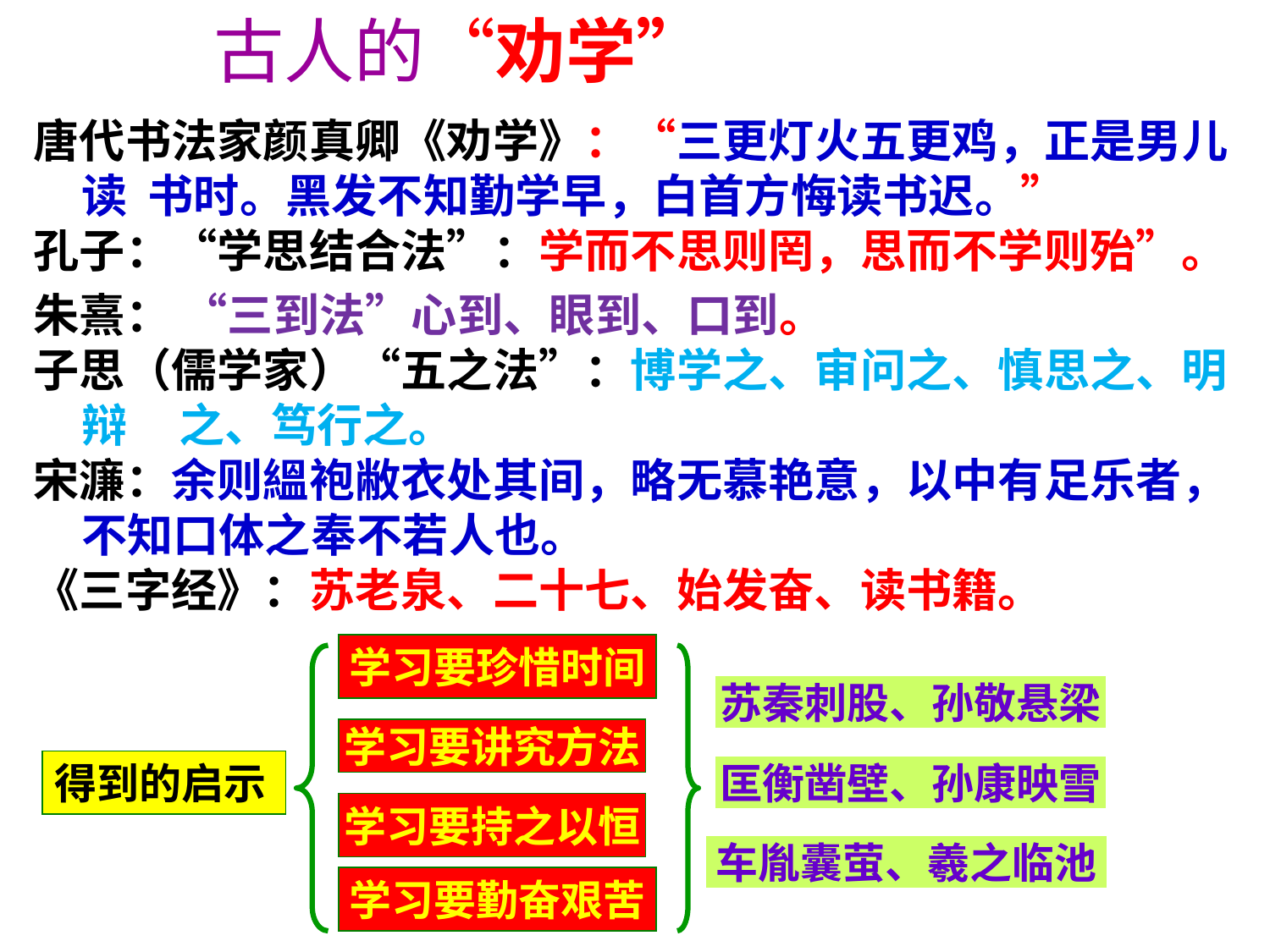

古人的“劝学”
唐代书法家颜真卿《劝学》：“三更灯火五更鸡，正是男儿读  书时。黑发不知勤学早，白首方悔读书迟。”
孔子：“学思结合法”：学而不思则罔，思而不学则殆”。
朱熹： “三到法”心到、眼到、口到。
子思（儒学家）“五之法”：博学之、审问之、慎思之、明辩     之、笃行之。
宋濂：余则縕袍敝衣处其间，略无慕艳意，以中有足乐者，  不知口体之奉不若人也。
《三字经》：苏老泉、二十七、始发奋、读书籍。
学习要珍惜时间

苏秦刺股、孙敬悬梁
学习要讲究方法
得到的启示
匡衡凿壁、孙康映雪
学习要持之以恒
车胤囊萤、羲之临池
学习要勤奋艰苦